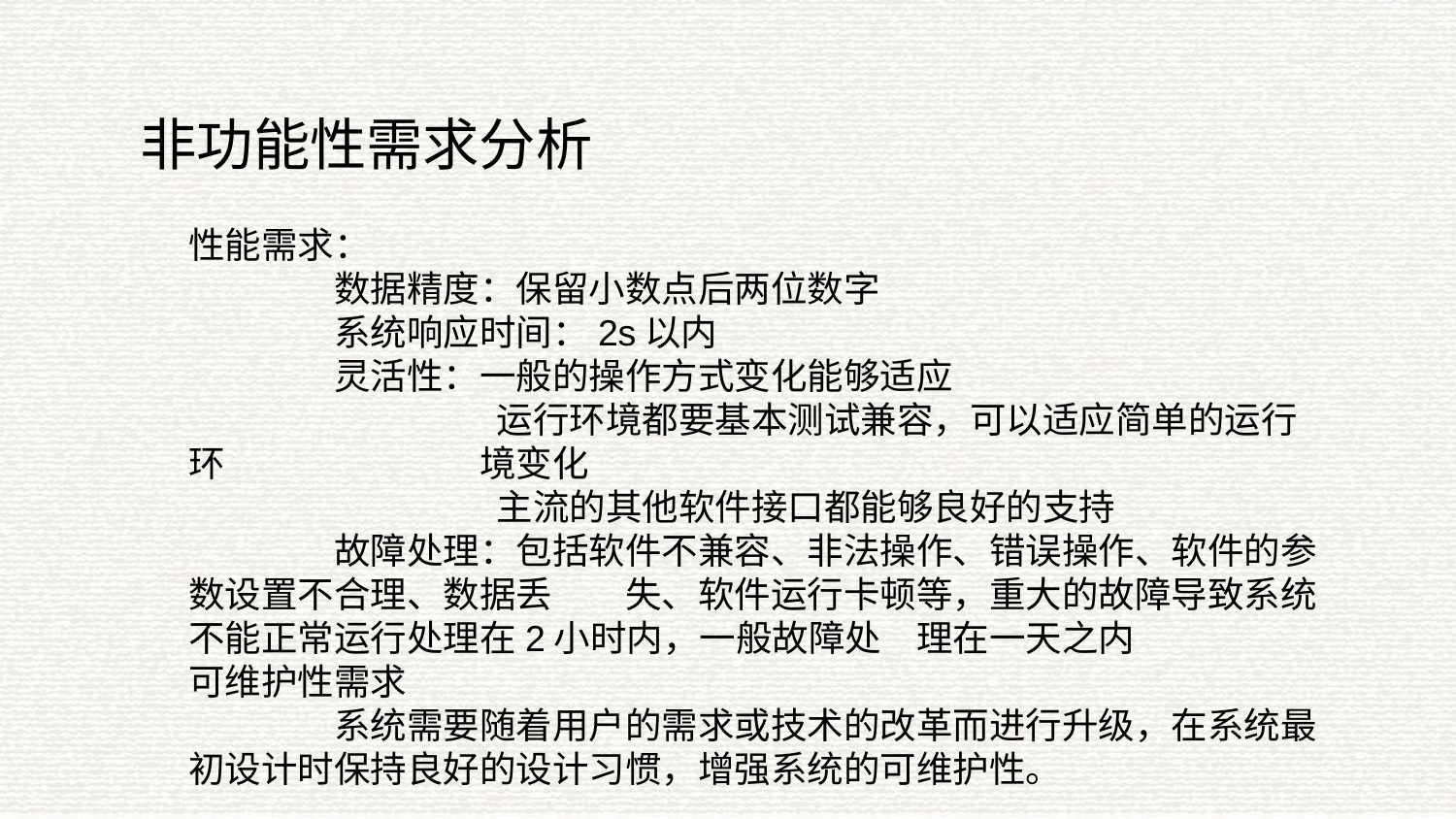

非功能性需求分析
性能需求：
	数据精度：保留小数点后两位数字
	系统响应时间：2s以内
	灵活性：一般的操作方式变化能够适应
		 运行环境都要基本测试兼容，可以适应简单的运行环		境变化
		 主流的其他软件接口都能够良好的支持
	故障处理：包括软件不兼容、非法操作、错误操作、软件的参数设置不合理、数据丢	失、软件运行卡顿等，重大的故障导致系统不能正常运行处理在2小时内，一般故障处	理在一天之内
可维护性需求
	系统需要随着用户的需求或技术的改革而进行升级，在系统最初设计时保持良好的设计习惯，增强系统的可维护性。